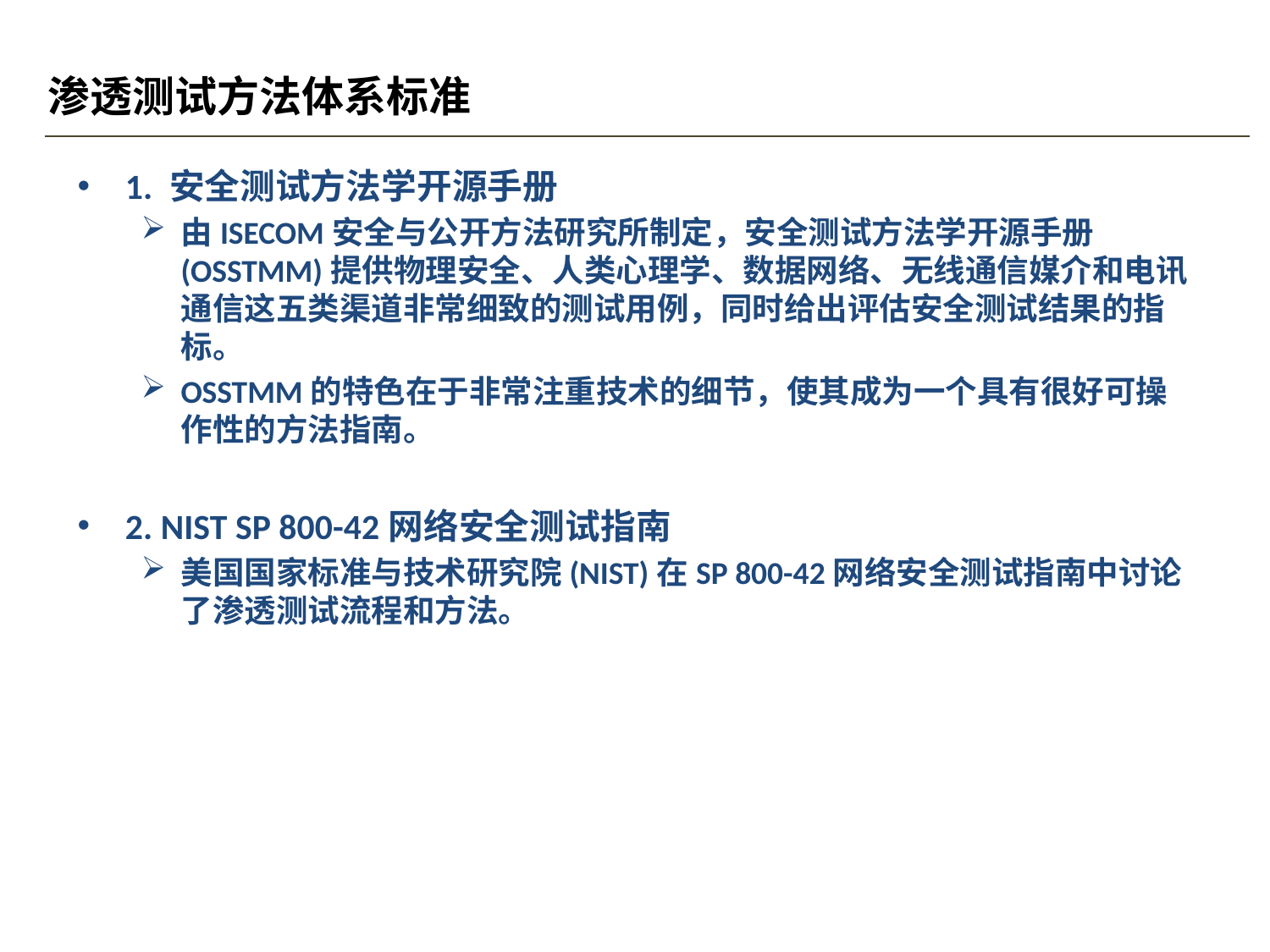

# 渗透测试方法体系标准
1. 安全测试方法学开源手册
由ISECOM安全与公开方法研究所制定，安全测试方法学开源手册(OSSTMM)提供物理安全、人类心理学、数据网络、无线通信媒介和电讯通信这五类渠道非常细致的测试用例，同时给出评估安全测试结果的指标。
OSSTMM的特色在于非常注重技术的细节，使其成为一个具有很好可操作性的方法指南。

2. NIST SP 800-42网络安全测试指南
美国国家标准与技术研究院(NIST)在SP 800-42网络安全测试指南中讨论了渗透测试流程和方法。